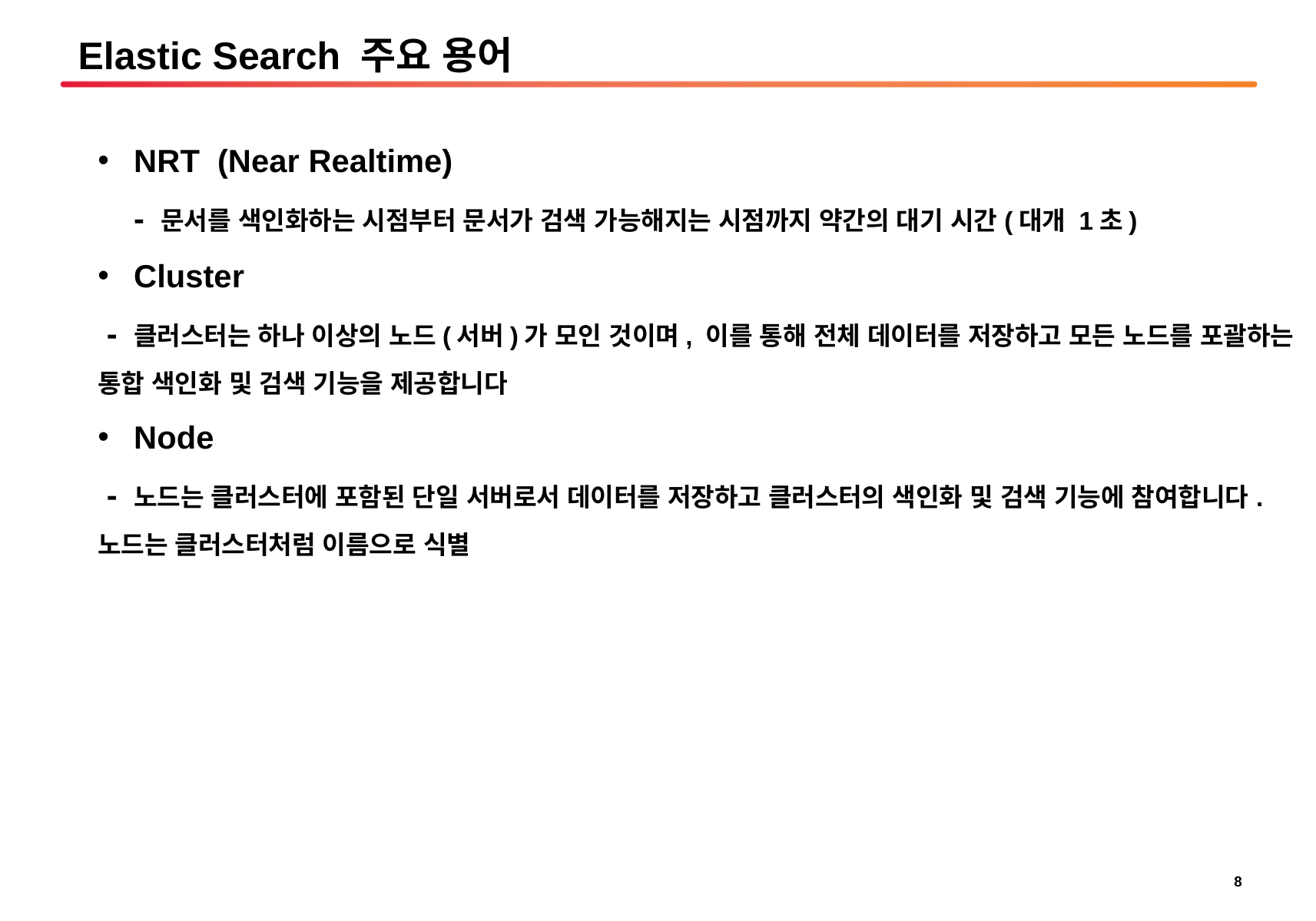

# Elastic Search 주요 용어

 NRT  (Near Realtime)
 - 문서를 색인화하는 시점부터 문서가 검색 가능해지는 시점까지 약간의 대기 시간(대개 1초)
 Cluster
 - 클러스터는 하나 이상의 노드(서버)가 모인 것이며, 이를 통해 전체 데이터를 저장하고 모든 노드를 포괄하는 통합 색인화 및 검색 기능을 제공합니다
 Node
 - 노드는 클러스터에 포함된 단일 서버로서 데이터를 저장하고 클러스터의 색인화 및 검색 기능에 참여합니다. 노드는 클러스터처럼 이름으로 식별